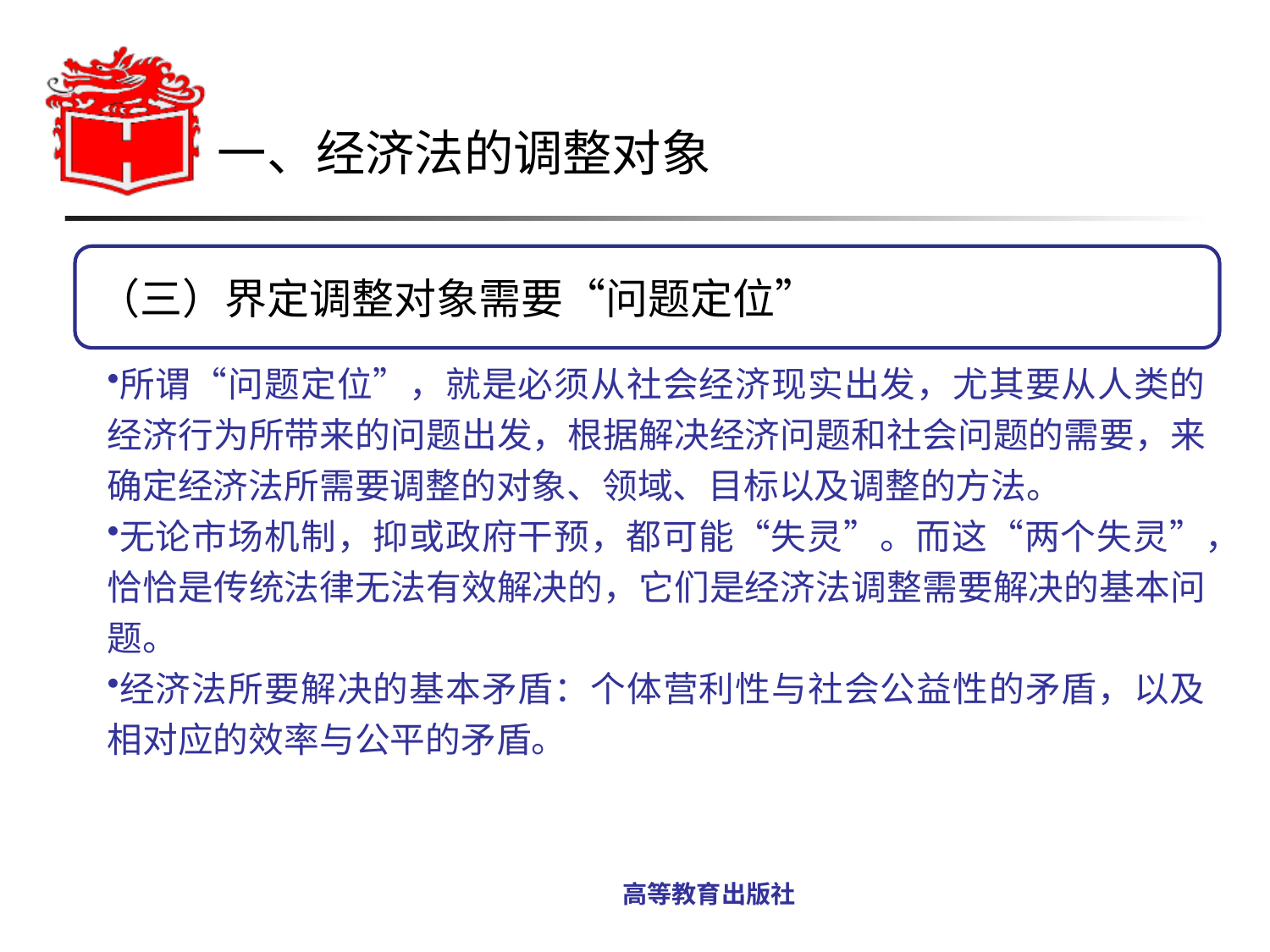

一、经济法的调整对象

（三）界定调整对象需要“问题定位”
所谓“问题定位”，就是必须从社会经济现实出发，尤其要从人类的经济行为所带来的问题出发，根据解决经济问题和社会问题的需要，来确定经济法所需要调整的对象、领域、目标以及调整的方法。
无论市场机制，抑或政府干预，都可能“失灵”。而这“两个失灵”，恰恰是传统法律无法有效解决的，它们是经济法调整需要解决的基本问题。
经济法所要解决的基本矛盾：个体营利性与社会公益性的矛盾，以及相对应的效率与公平的矛盾。

高等教育出版社